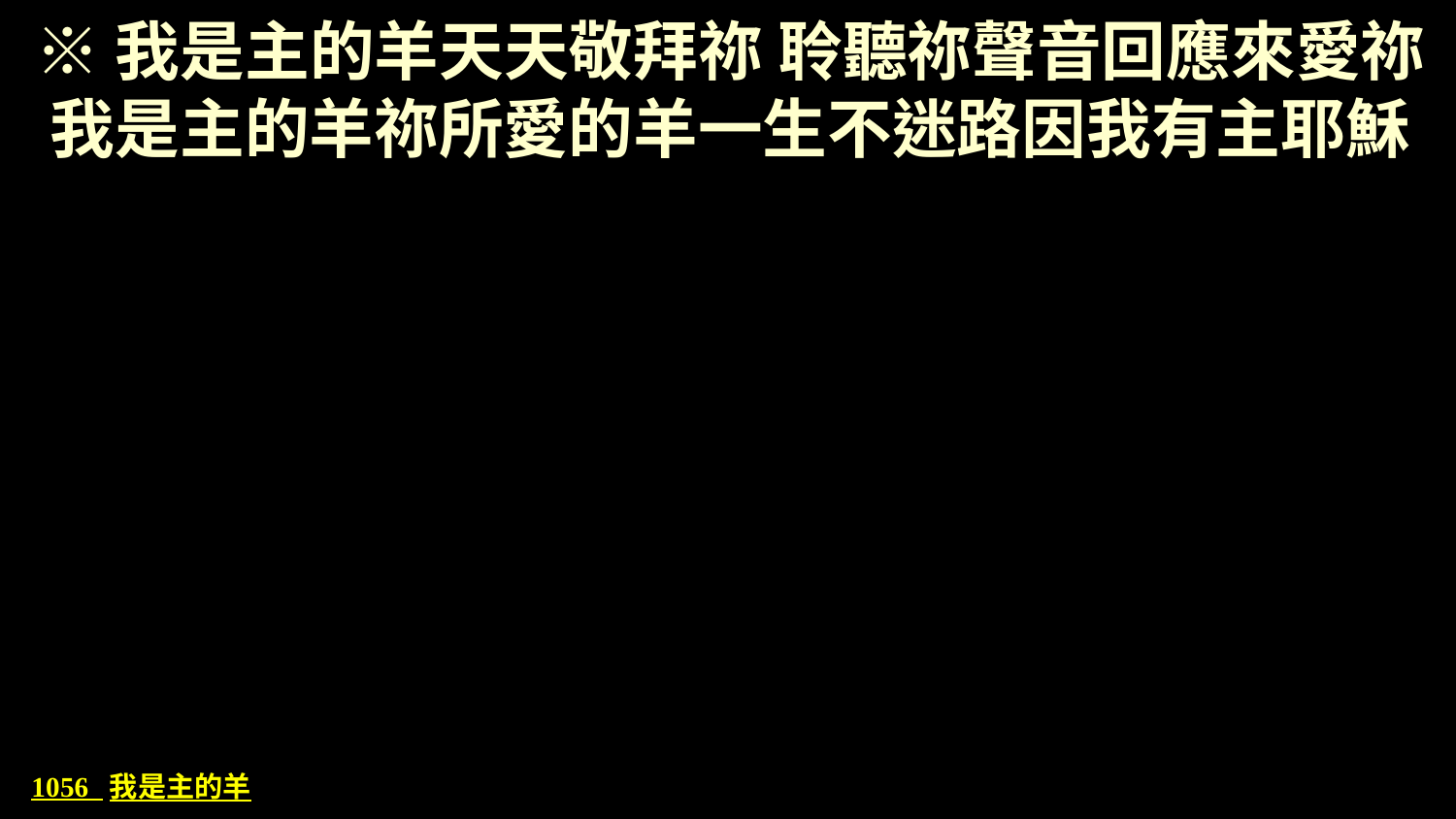

# ※我是主的羊天天敬拜祢 聆聽祢聲音回應來愛祢 我是主的羊祢所愛的羊一生不迷路因我有主耶穌
1056  我是主的羊